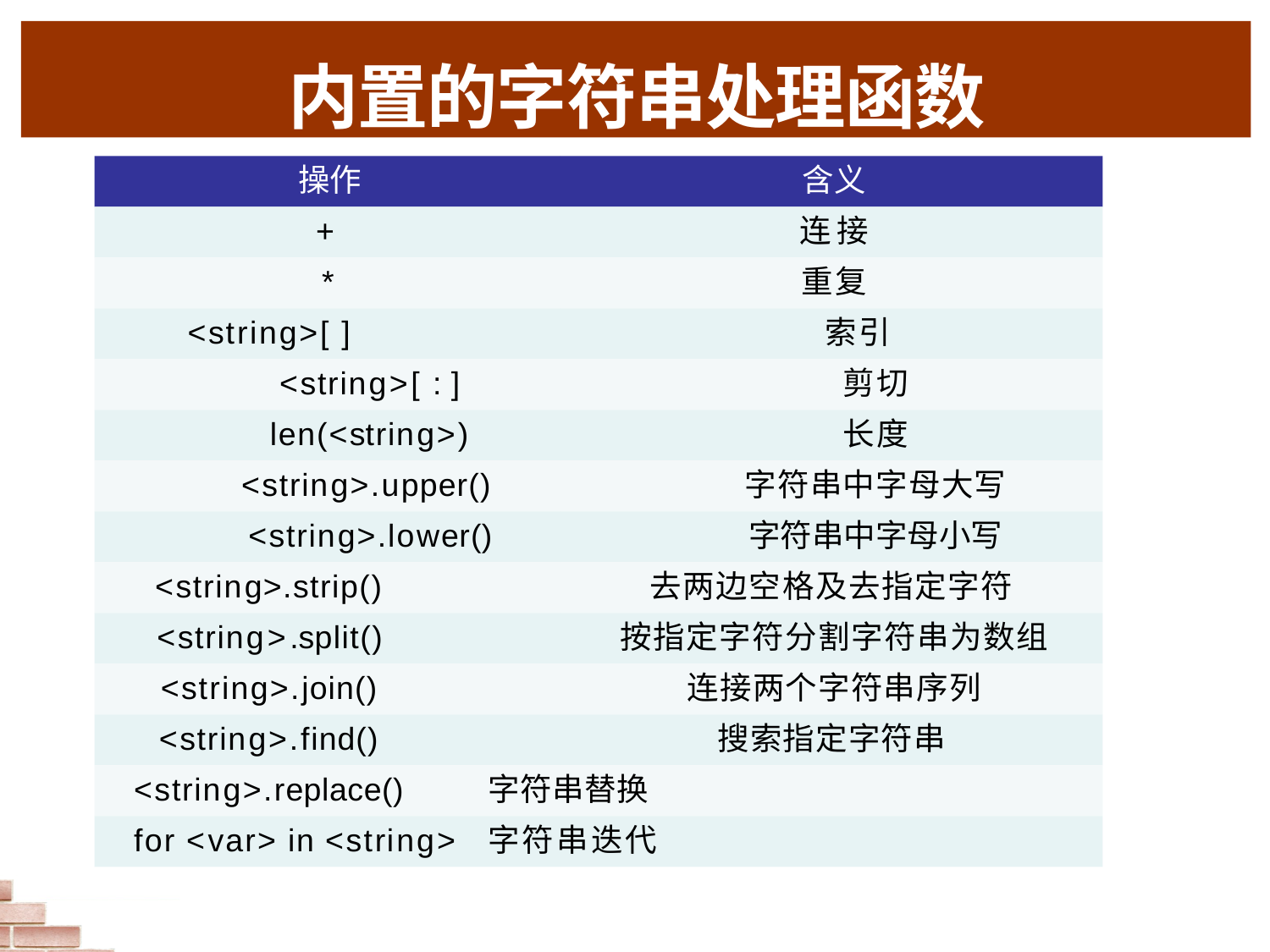

# 内置的字符串处理函数

操作	含义

+	连接

*	重复

<string>[ ]	索引

<string>[ : ]	剪切

len(<string>)	长度

<string>.upper()	字符串中字母大写

<string>.lower()	字符串中字母小写

<string>.strip()	去两边空格及去指定字符

<string>.split()	按指定字符分割字符串为数组

<string>.join()	连接两个字符串序列

<string>.find()	搜索指定字符串
<string>.replace()	字符串替换
for <var> in <string>	字符串迭代